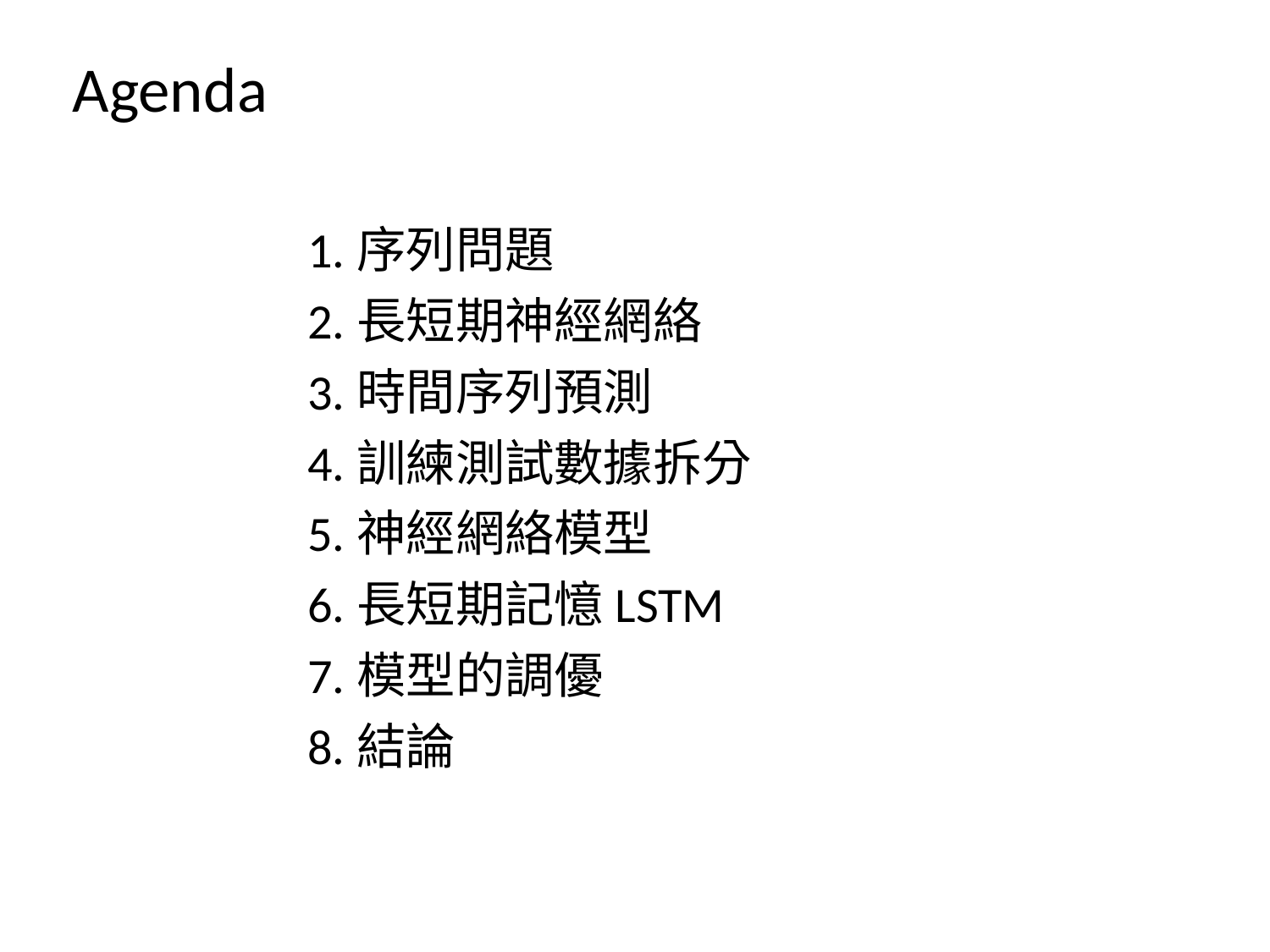

# Agenda
1.序列問題
2.長短期神經網絡
3.時間序列預測
4.訓練測試數據拆分
5.神經網絡模型
6.長短期記憶LSTM
7.模型的調優
8.結論